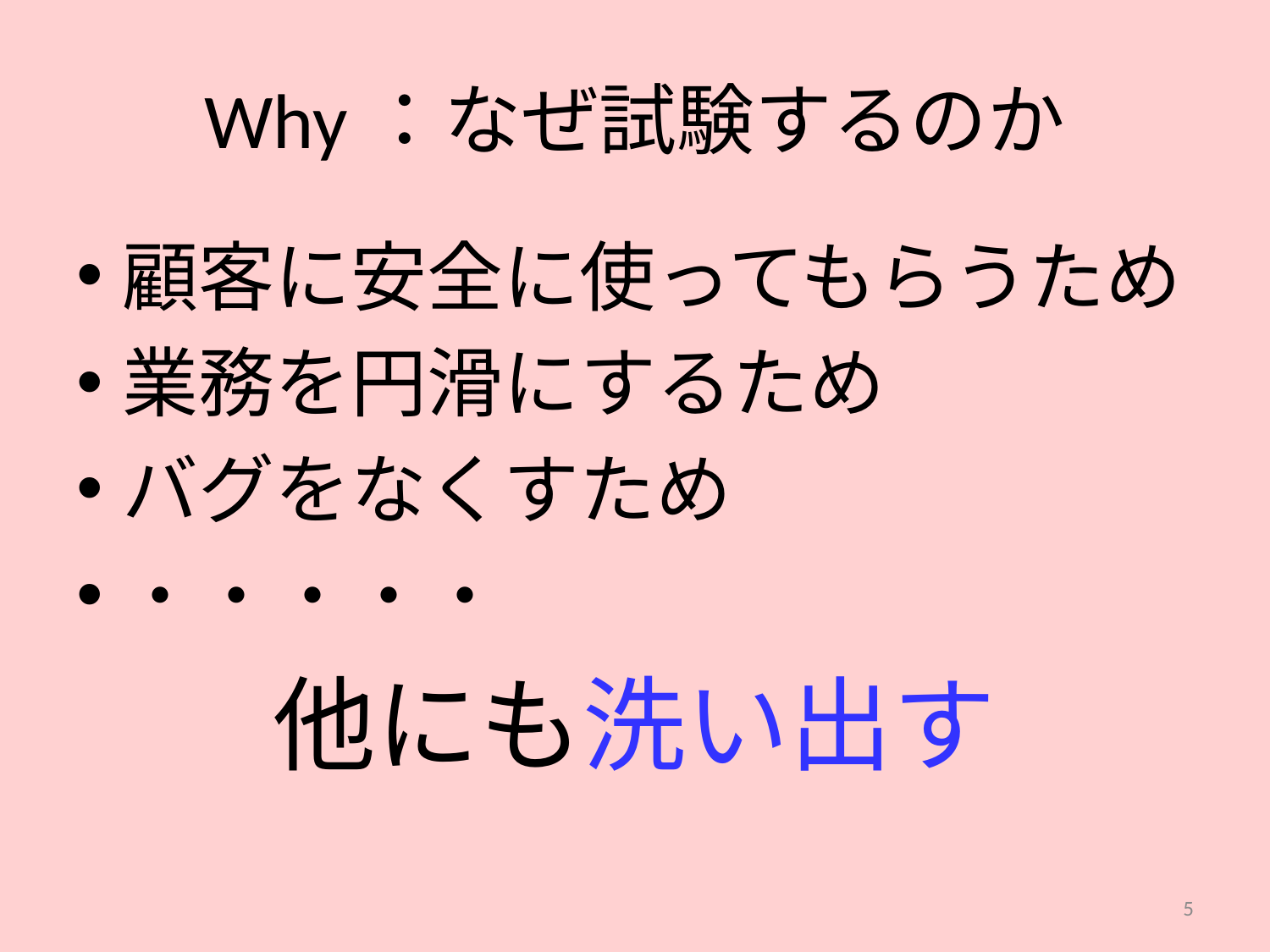

# Why：なぜ試験するのか
顧客に安全に使ってもらうため
業務を円滑にするため
バグをなくすため
・・・・・
他にも洗い出す
5